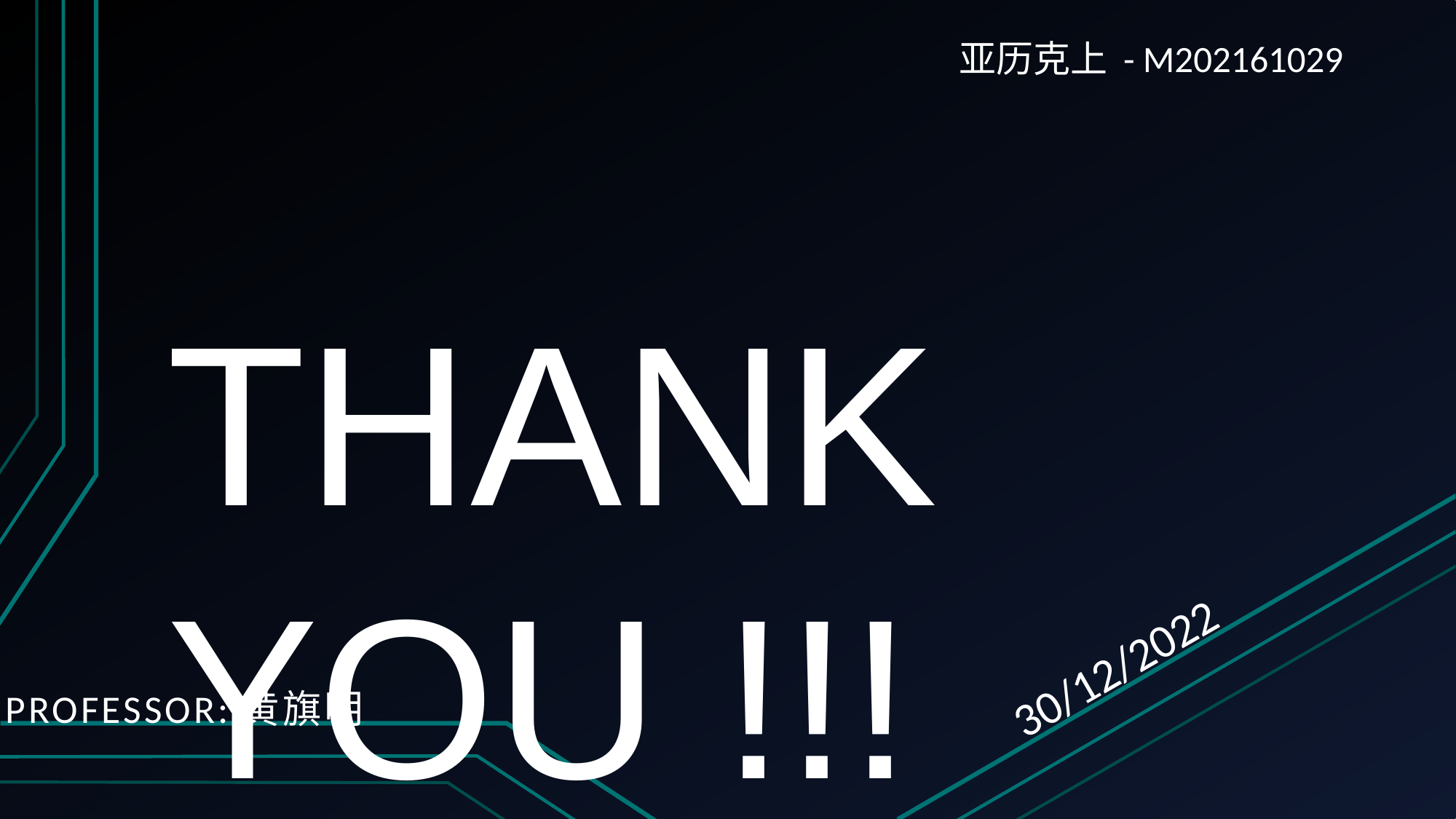

# 亚历克上 - M202161029
THANK YOU !!!
30/12/2022
PROFESSOR:黄旗明